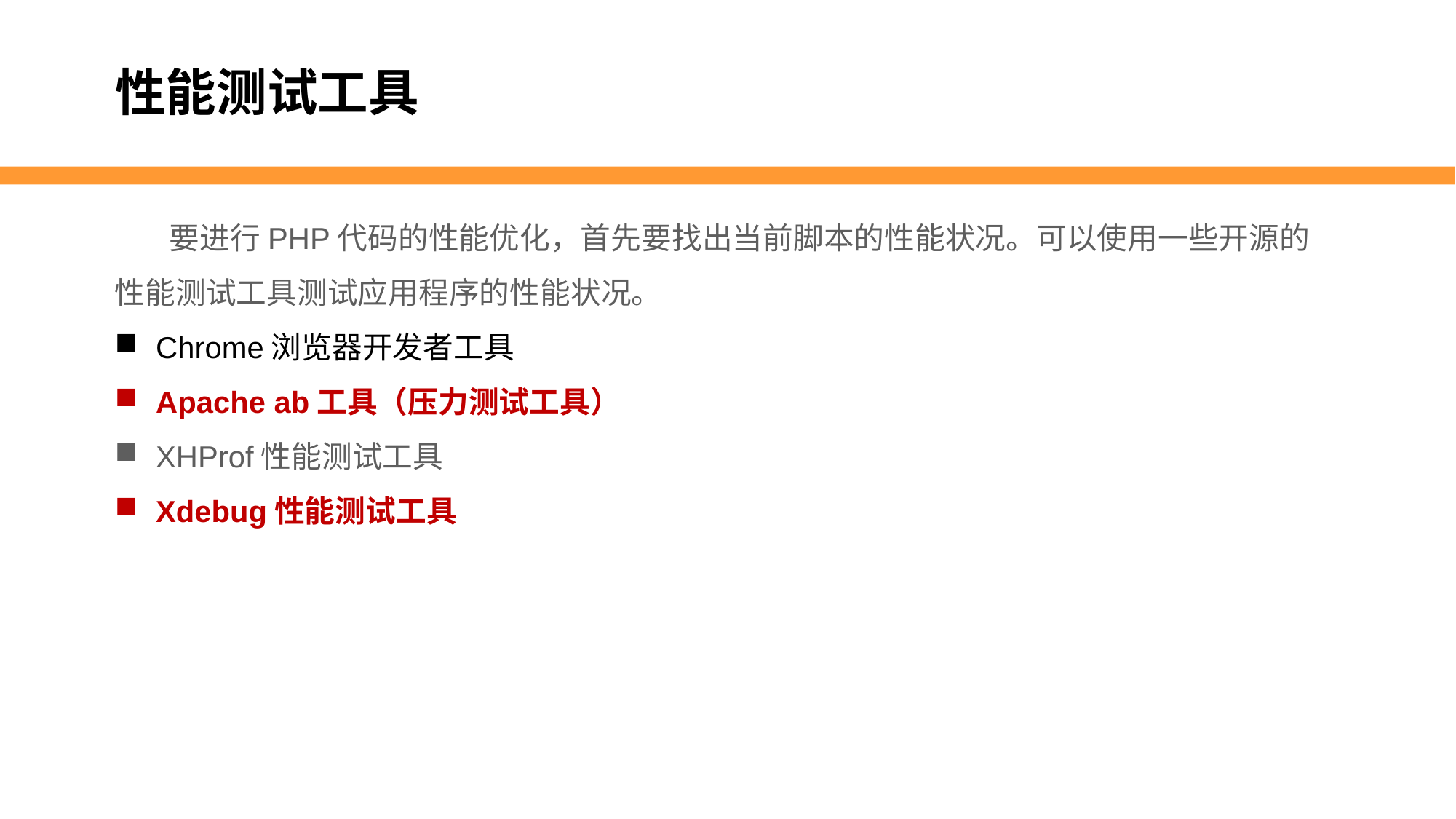

性能测试工具
要进行PHP代码的性能优化，首先要找出当前脚本的性能状况。可以使用一些开源的性能测试工具测试应用程序的性能状况。
Chrome浏览器开发者工具
Apache ab工具（压力测试工具）
XHProf性能测试工具
Xdebug性能测试工具